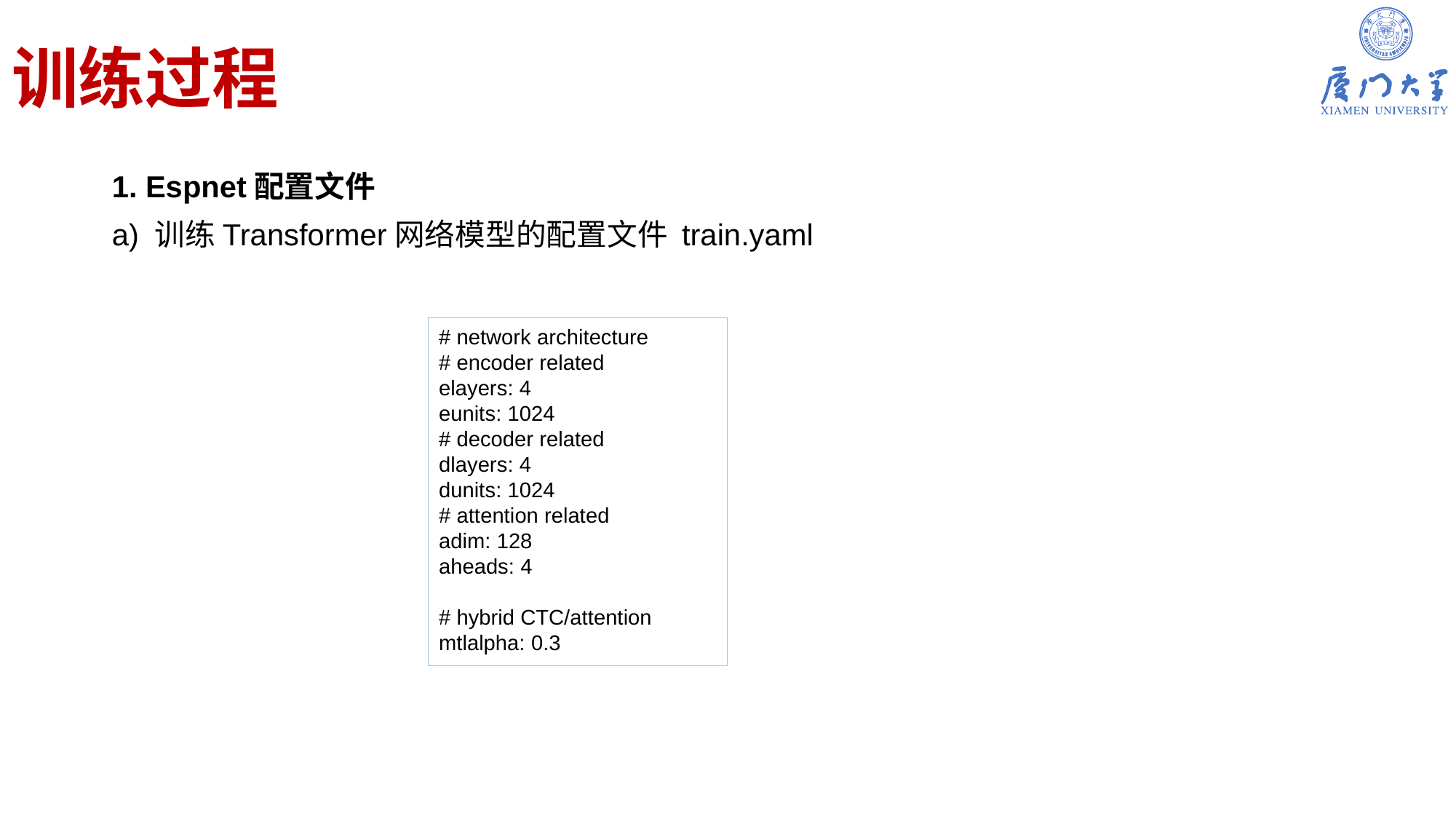

# 训练过程
1. Espnet配置文件
a) 训练Transformer网络模型的配置文件 train.yaml
# network architecture
# encoder related
elayers: 4
eunits: 1024
# decoder related
dlayers: 4
dunits: 1024
# attention related
adim: 128
aheads: 4

# hybrid CTC/attention
mtlalpha: 0.3